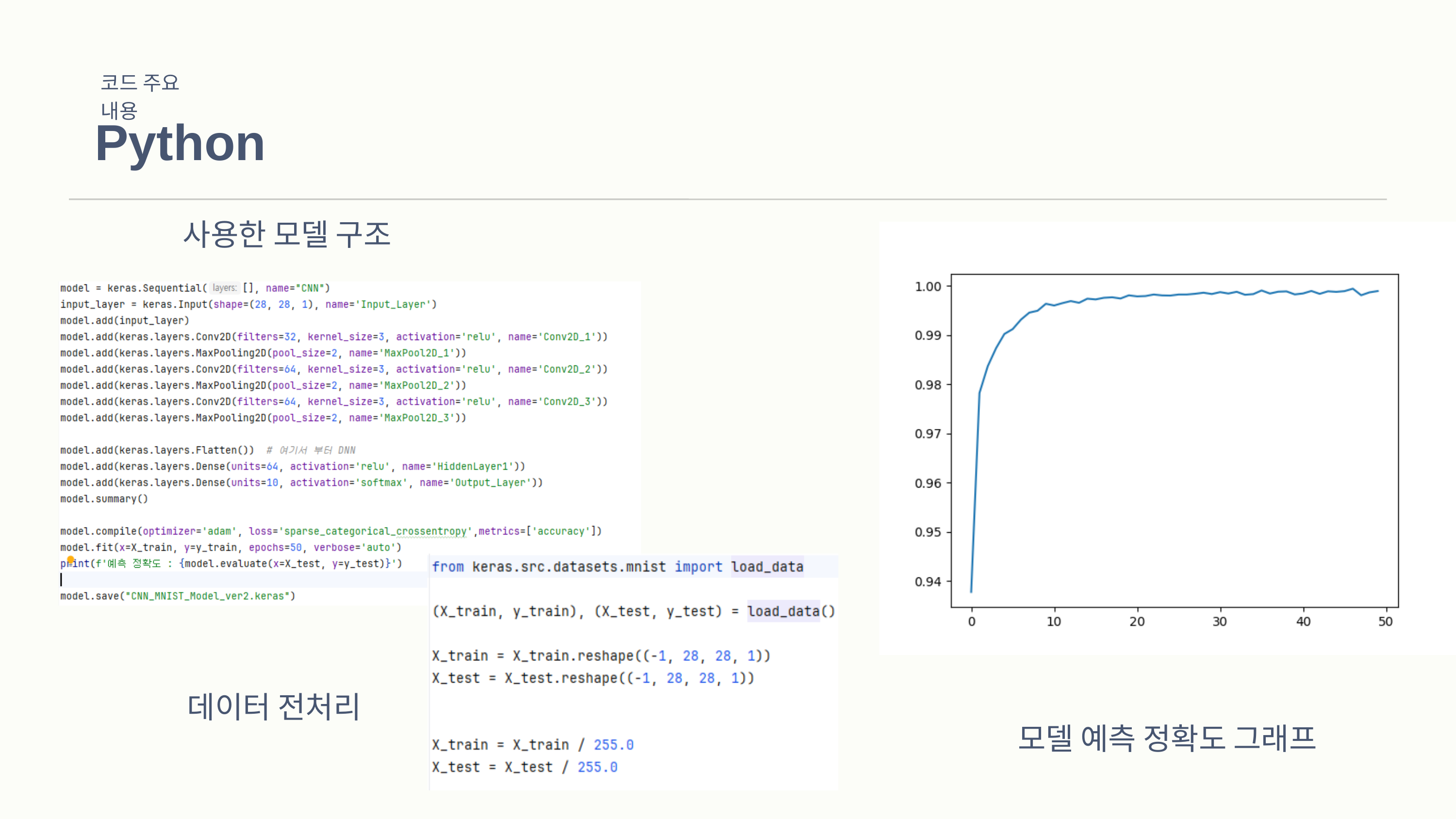

코드 주요 내용
Python

사용한 모델 구조

데이터 전처리
모델 예측 정확도 그래프